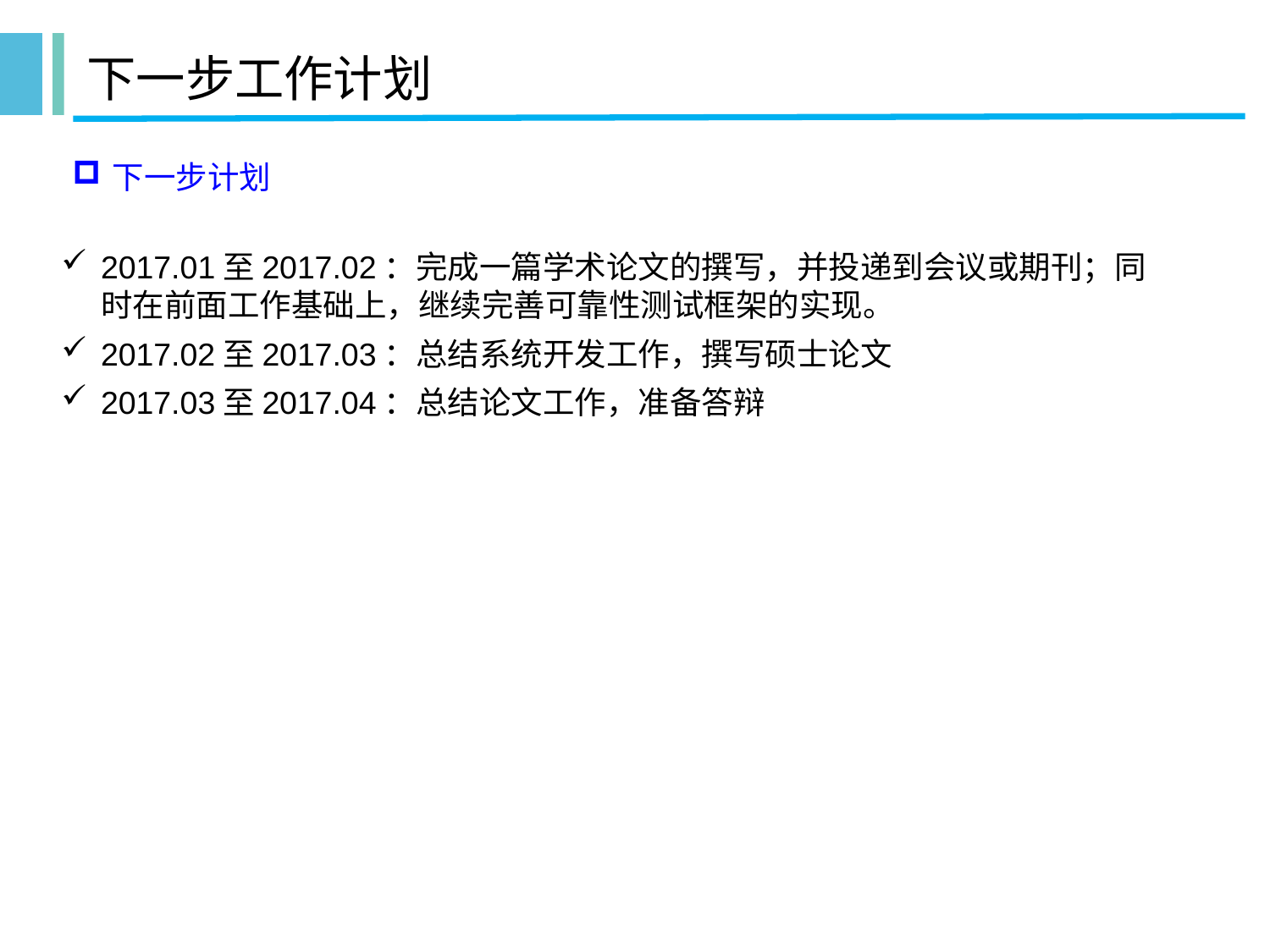

# 下一步工作计划
下一步计划
2017.01至2017.02：完成一篇学术论文的撰写，并投递到会议或期刊；同时在前面工作基础上，继续完善可靠性测试框架的实现。
2017.02至2017.03：总结系统开发工作，撰写硕士论文
2017.03至2017.04：总结论文工作，准备答辩